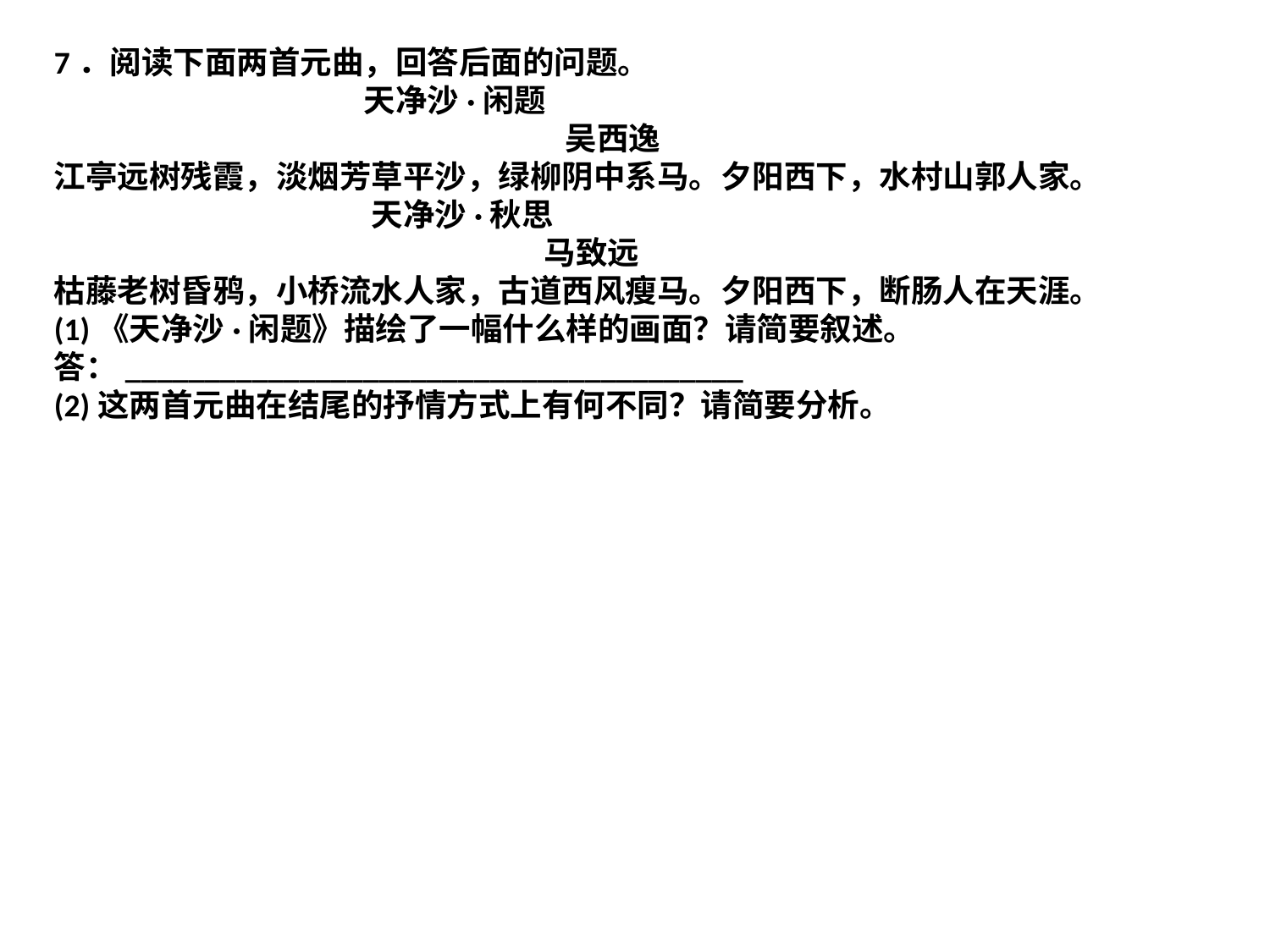

7．阅读下面两首元曲，回答后面的问题。
                                          天净沙·闲题
                                                                      吴西逸
江亭远树残霞，淡烟芳草平沙，绿柳阴中系马。夕阳西下，水村山郭人家。
                                           天净沙·秋思
                                                                   马致远
枯藤老树昏鸦，小桥流水人家，古道西风瘦马。夕阳西下，断肠人在天涯。
(1)《天净沙·闲题》描绘了一幅什么样的画面？请简要叙述。
答：_______________________________________
(2)这两首元曲在结尾的抒情方式上有何不同？请简要分析。